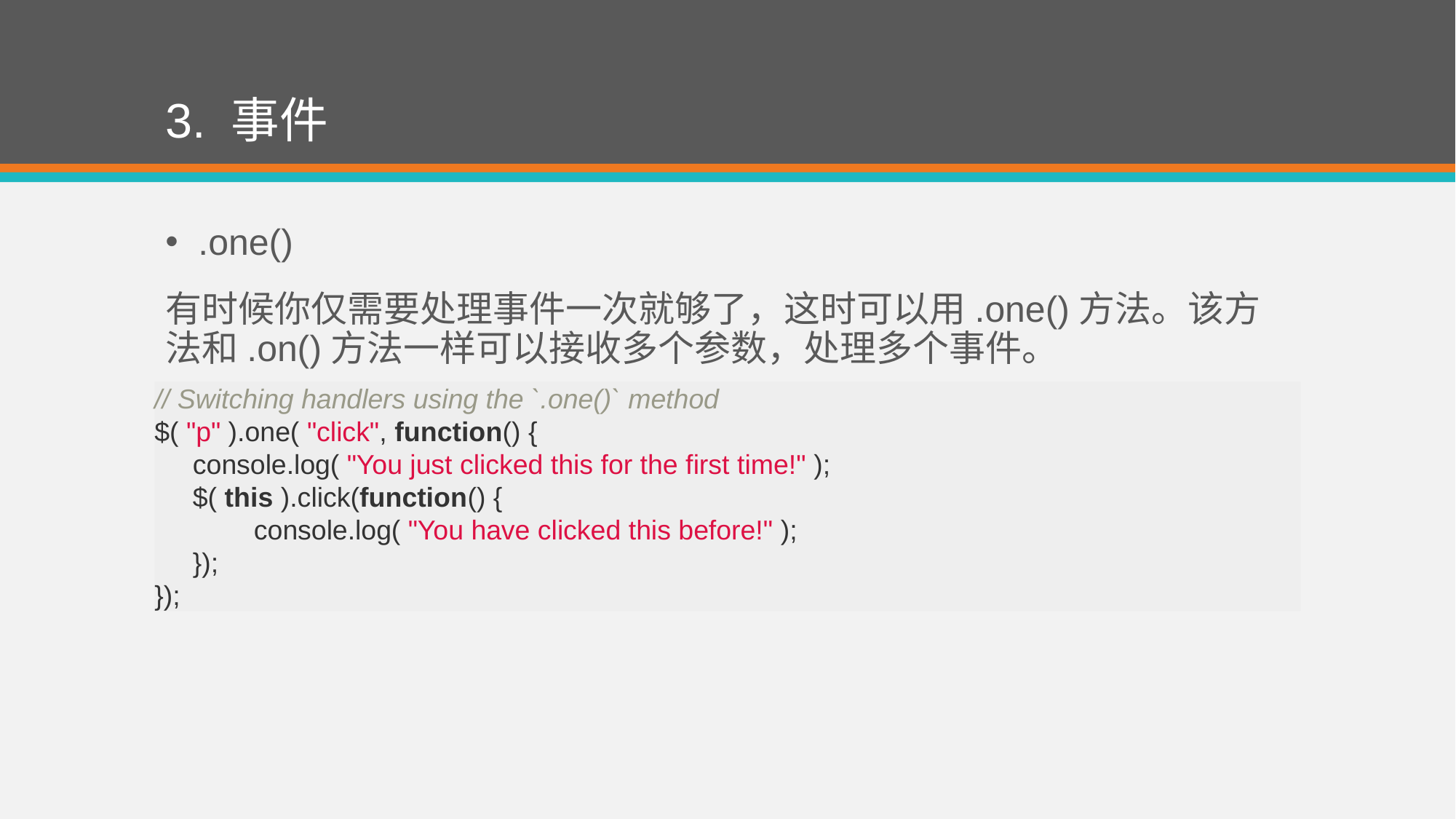

# 3. 事件
.one()
有时候你仅需要处理事件一次就够了，这时可以用.one()方法。该方法和.on()方法一样可以接收多个参数，处理多个事件。
// Switching handlers using the `.one()` method
$( "p" ).one( "click", function() {
     console.log( "You just clicked this for the first time!" );
     $( this ).click(function() {
             console.log( "You have clicked this before!" );
     });
});